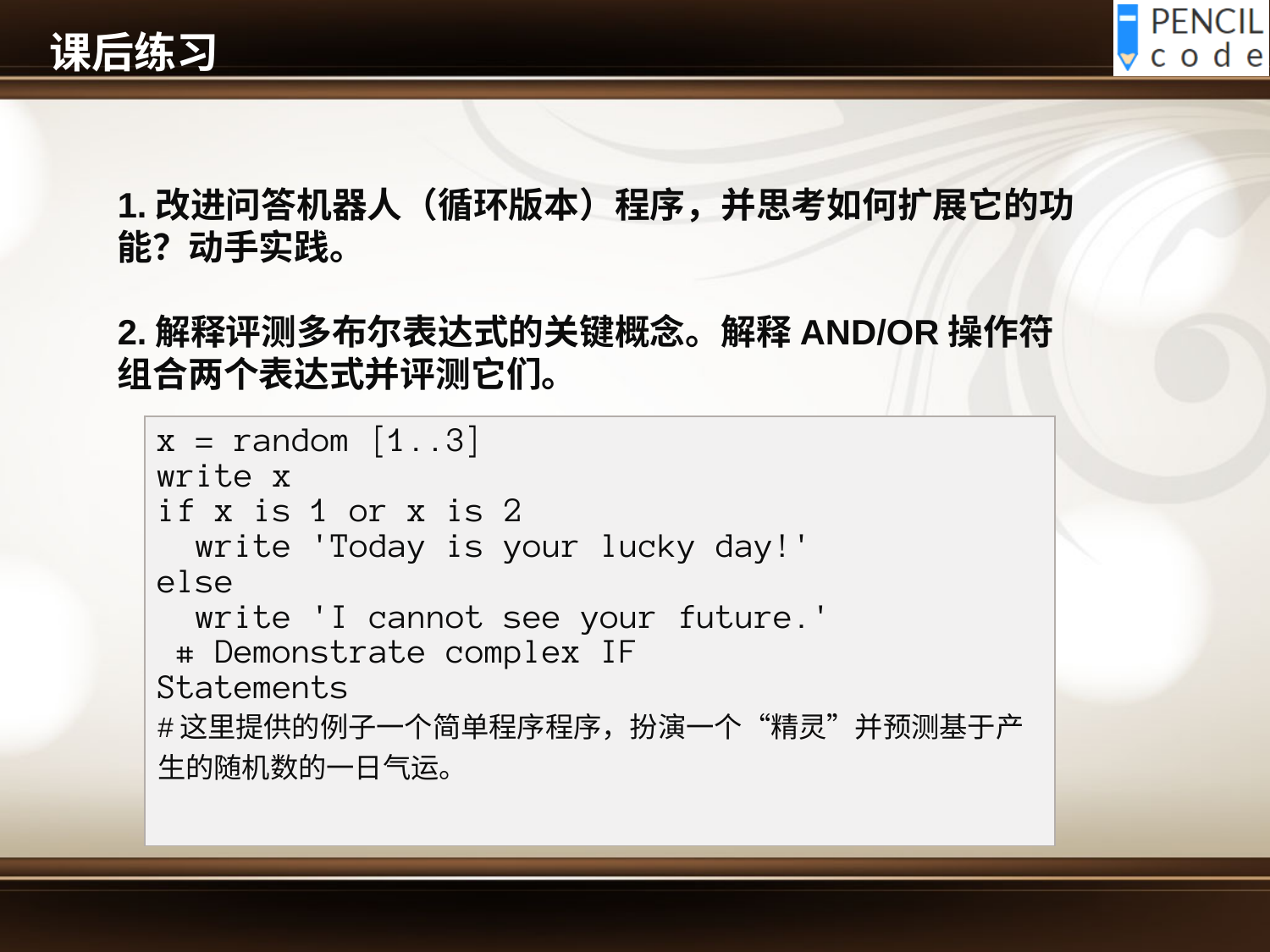

# 课后练习
1.改进问答机器人（循环版本）程序，并思考如何扩展它的功能？动手实践。

2.解释评测多布尔表达式的关键概念。解释AND/OR操作符组合两个表达式并评测它们。
| x = random [1..3] write x if x is 1 or x is 2 write 'Today is your lucky day!' else write 'I cannot see your future.' # Demonstrate complex IF Statements #这里提供的例子一个简单程序程序，扮演一个“精灵”并预测基于产生的随机数的一日气运。 |
| --- |